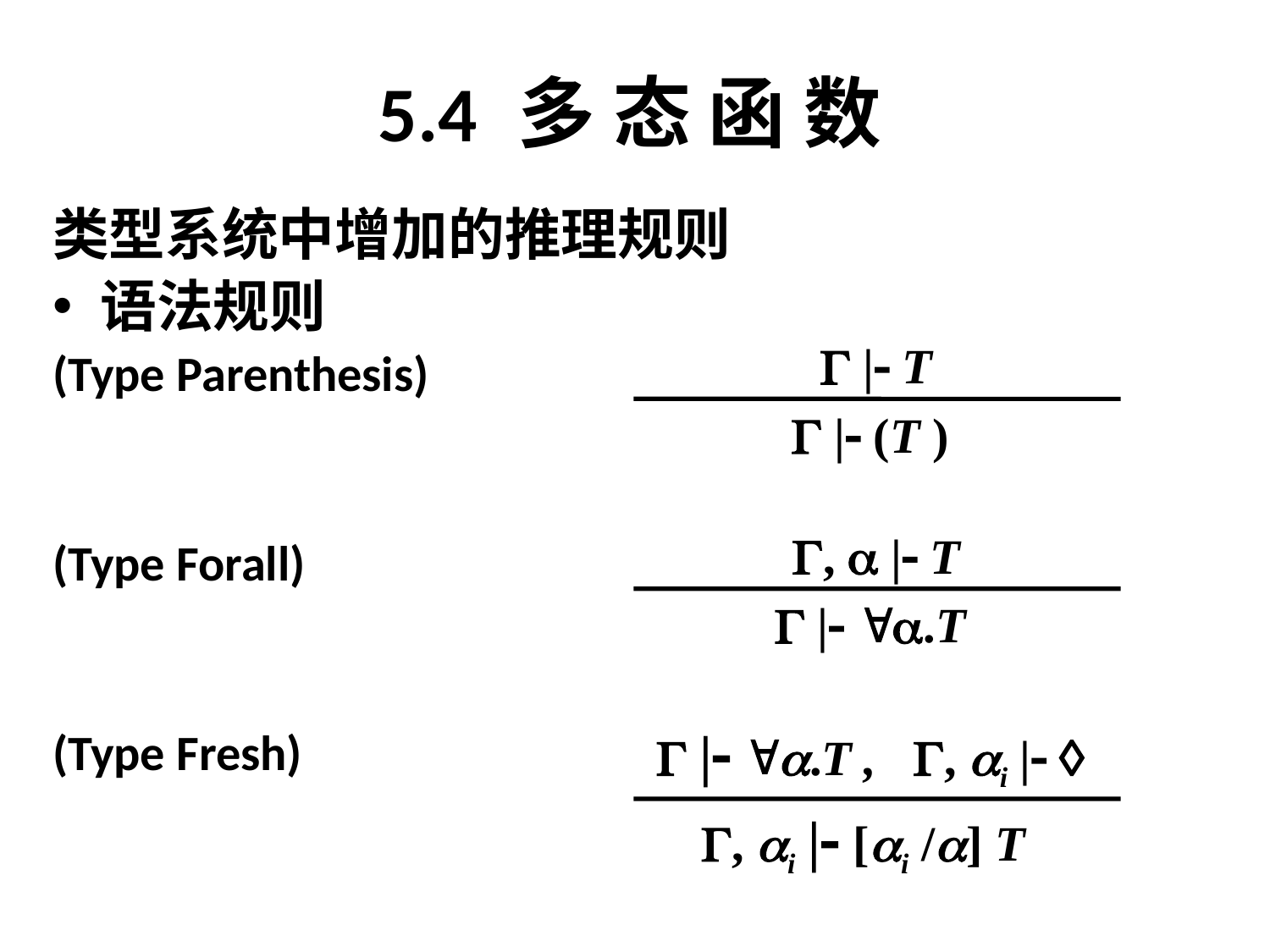

# 5.4 多 态 函 数
类型系统中增加的推理规则
语法规则
(Type Parenthesis)

(Type Forall)

(Type Fresh)
 Γ |− T
Γ |− (T )

 Γ, α |− T
Γ |− ∀α.T

Γ |− ∀α.T ,   Γ, αi |− ◊
Γ, αi |− [αi /α] T